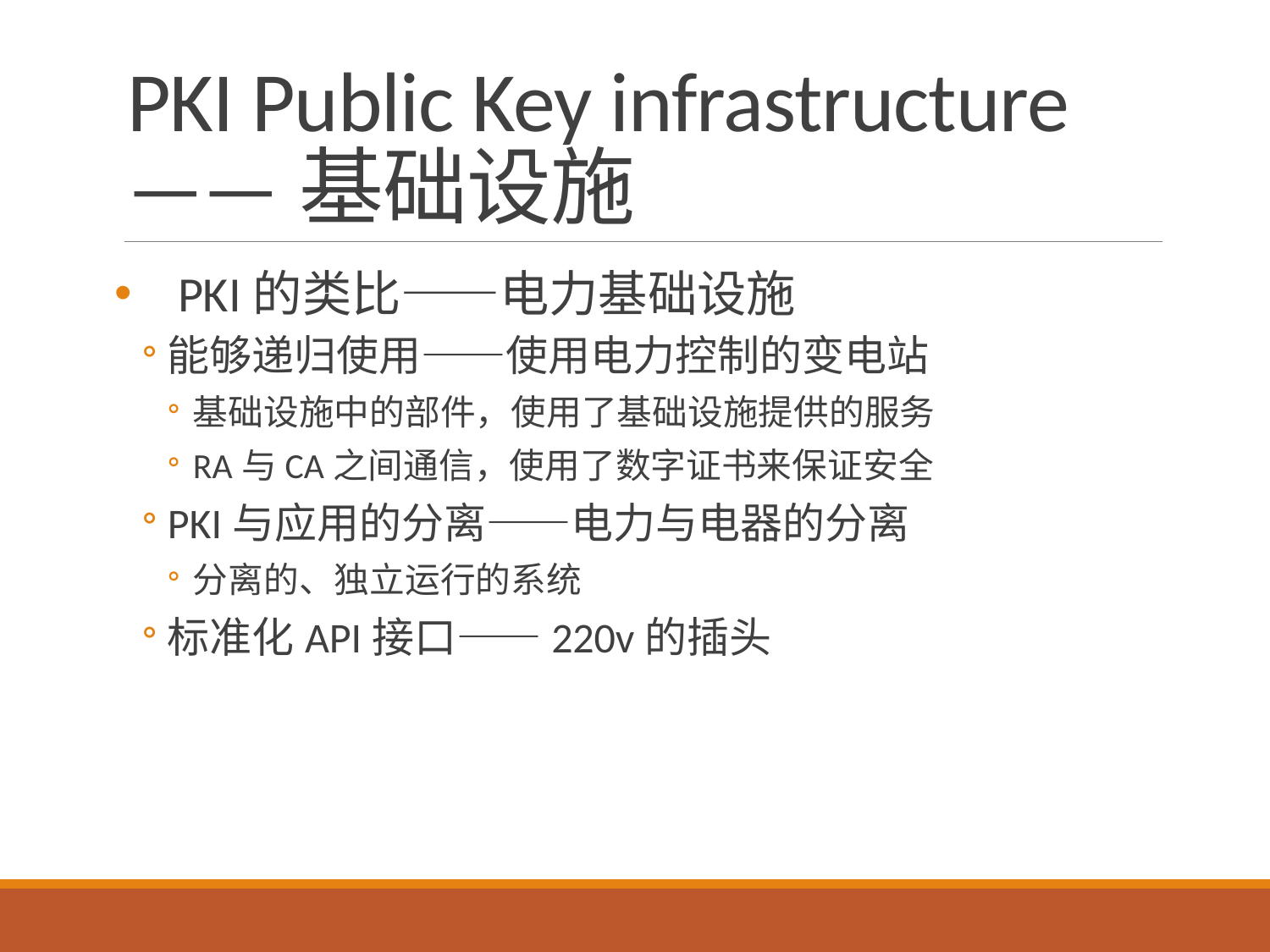

# PKI Public Key infrastructure ——基础设施
PKI的类比——电力基础设施
能够递归使用——使用电力控制的变电站
基础设施中的部件，使用了基础设施提供的服务
RA与CA之间通信，使用了数字证书来保证安全
PKI与应用的分离——电力与电器的分离
分离的、独立运行的系统
标准化API接口——220v的插头